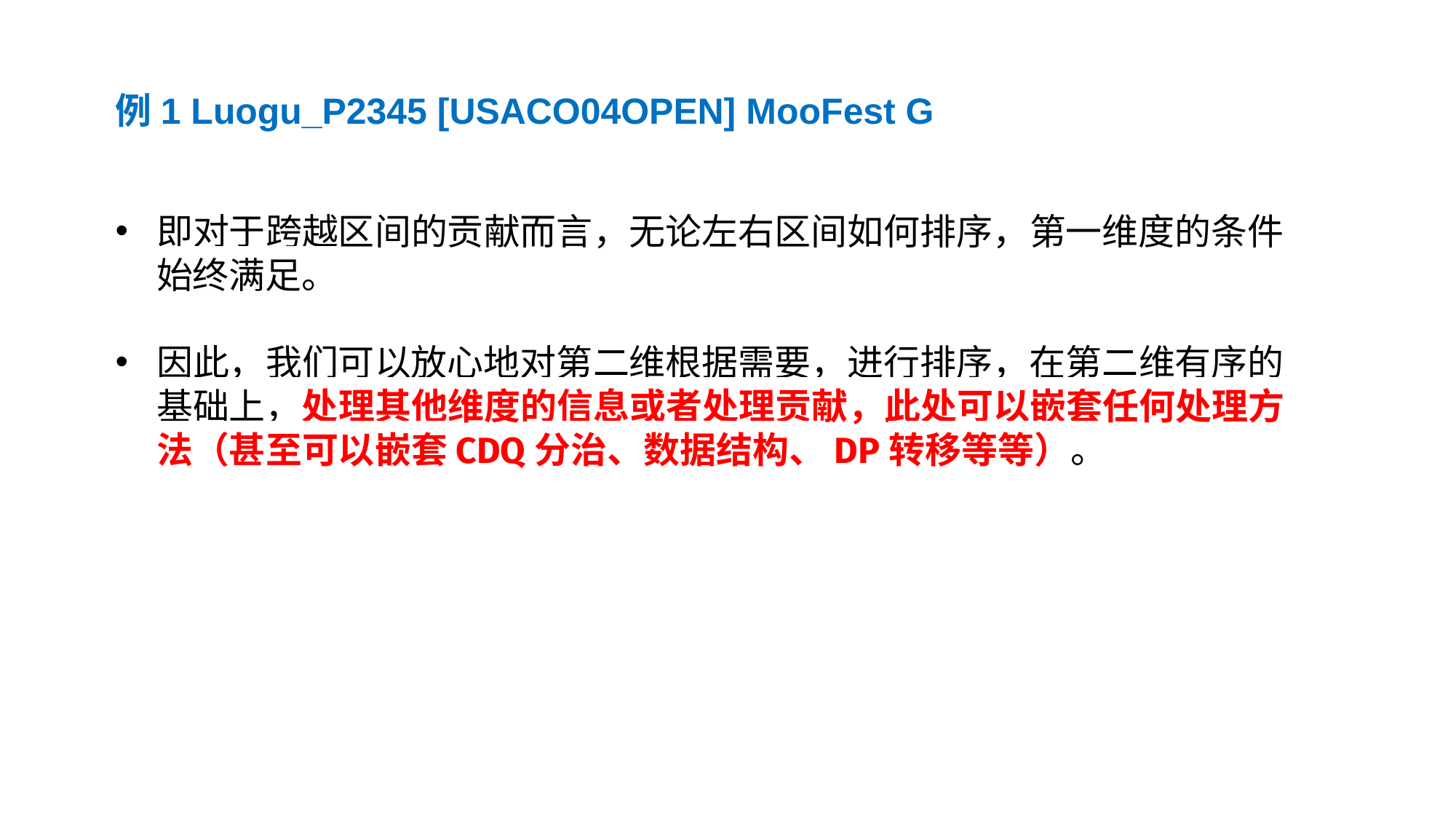

例1 Luogu_P2345 [USACO04OPEN] MooFest G
即对于跨越区间的贡献而言，无论左右区间如何排序，第一维度的条件始终满足。

因此，我们可以放心地对第二维根据需要，进行排序，在第二维有序的基础上，处理其他维度的信息或者处理贡献，此处可以嵌套任何处理方法（甚至可以嵌套CDQ分治、数据结构、DP转移等等）。